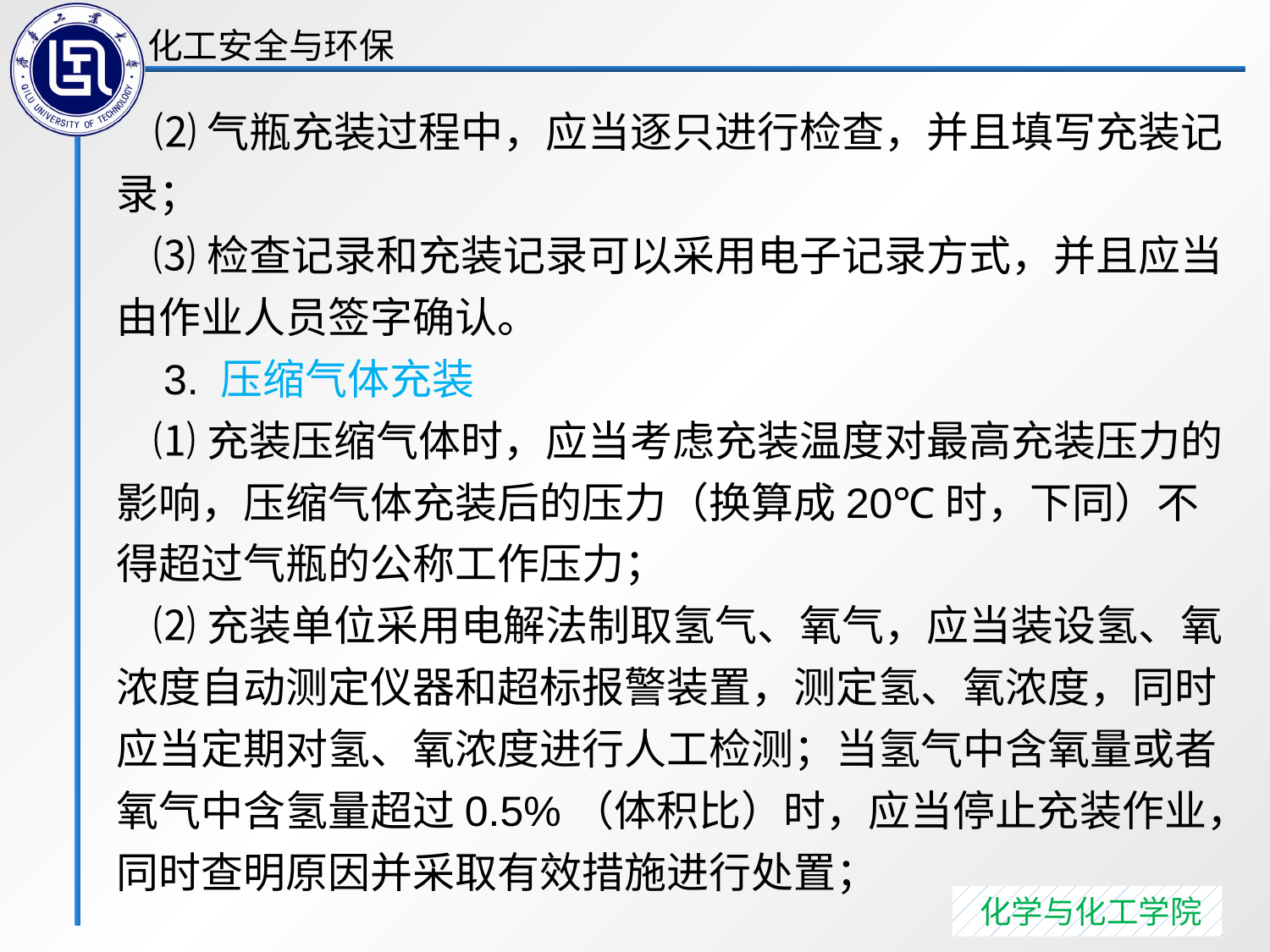

⑵气瓶充装过程中，应当逐只进行检查，并且填写充装记录；
    ⑶检查记录和充装记录可以采用电子记录方式，并且应当由作业人员签字确认。
    3. 压缩气体充装
    ⑴充装压缩气体时，应当考虑充装温度对最高充装压力的影响，压缩气体充装后的压力（换算成20℃时，下同）不得超过气瓶的公称工作压力；
    ⑵充装单位采用电解法制取氢气、氧气，应当装设氢、氧浓度自动测定仪器和超标报警装置，测定氢、氧浓度，同时应当定期对氢、氧浓度进行人工检测；当氢气中含氧量或者氧气中含氢量超过0.5%（体积比）时，应当停止充装作业，同时查明原因并采取有效措施进行处置；